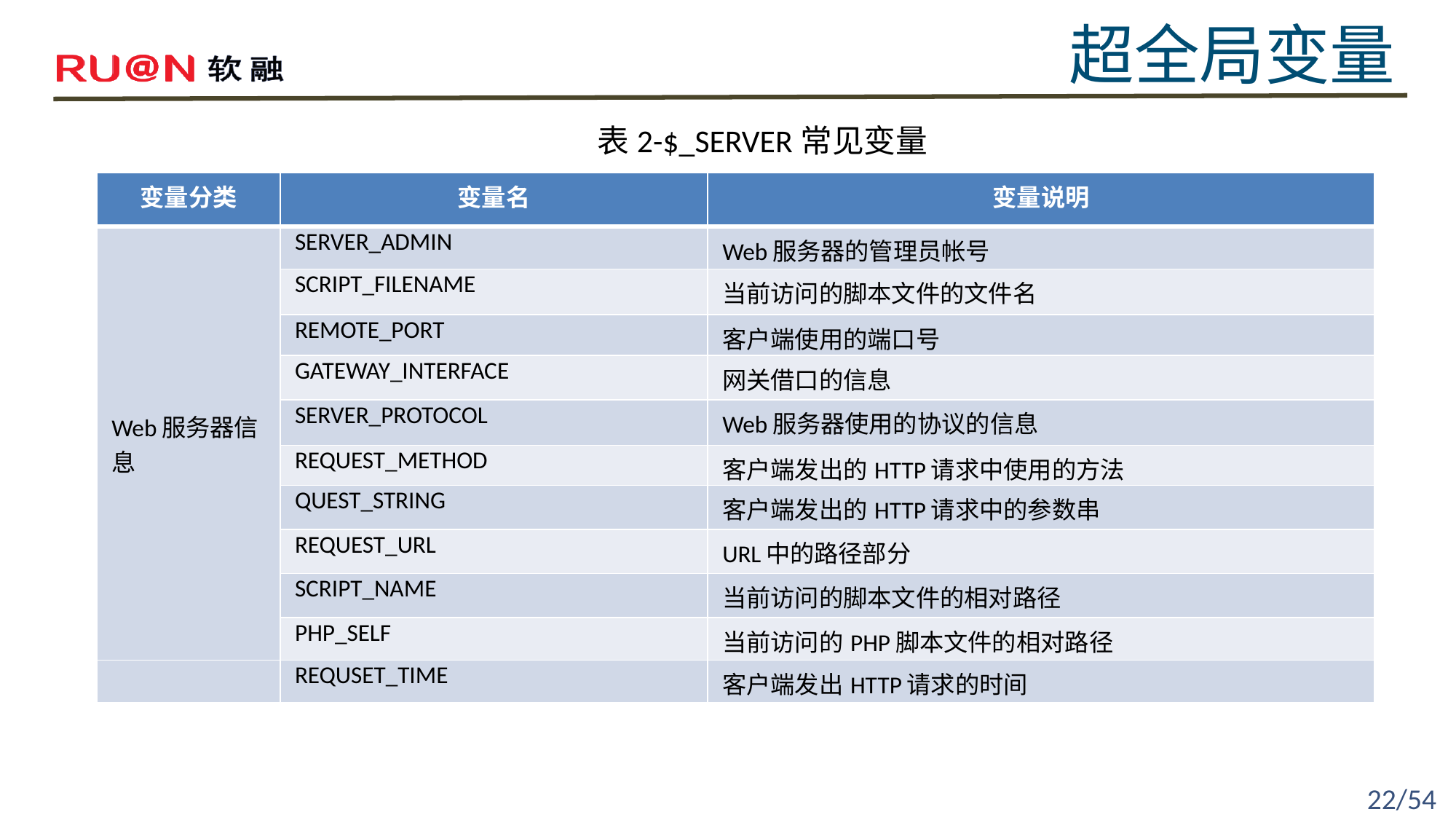

超全局变量
表2-$_SERVER常见变量
| 变量分类 | 变量名 | 变量说明 |
| --- | --- | --- |
| Web服务器信息 | SERVER\_ADMIN | Web服务器的管理员帐号 |
|  | SCRIPT\_FILENAME | 当前访问的脚本文件的文件名 |
|  | REMOTE\_PORT | 客户端使用的端口号 |
|  | GATEWAY\_INTERFACE | 网关借口的信息 |
|  | SERVER\_PROTOCOL | Web服务器使用的协议的信息 |
|  | REQUEST\_METHOD | 客户端发出的HTTP请求中使用的方法 |
|  | QUEST\_STRING | 客户端发出的HTTP请求中的参数串 |
|  | REQUEST\_URL | URL中的路径部分 |
|  | SCRIPT\_NAME | 当前访问的脚本文件的相对路径 |
|  | PHP\_SELF | 当前访问的PHP脚本文件的相对路径 |
|  | REQUSET\_TIME | 客户端发出HTTP请求的时间 |
22/54